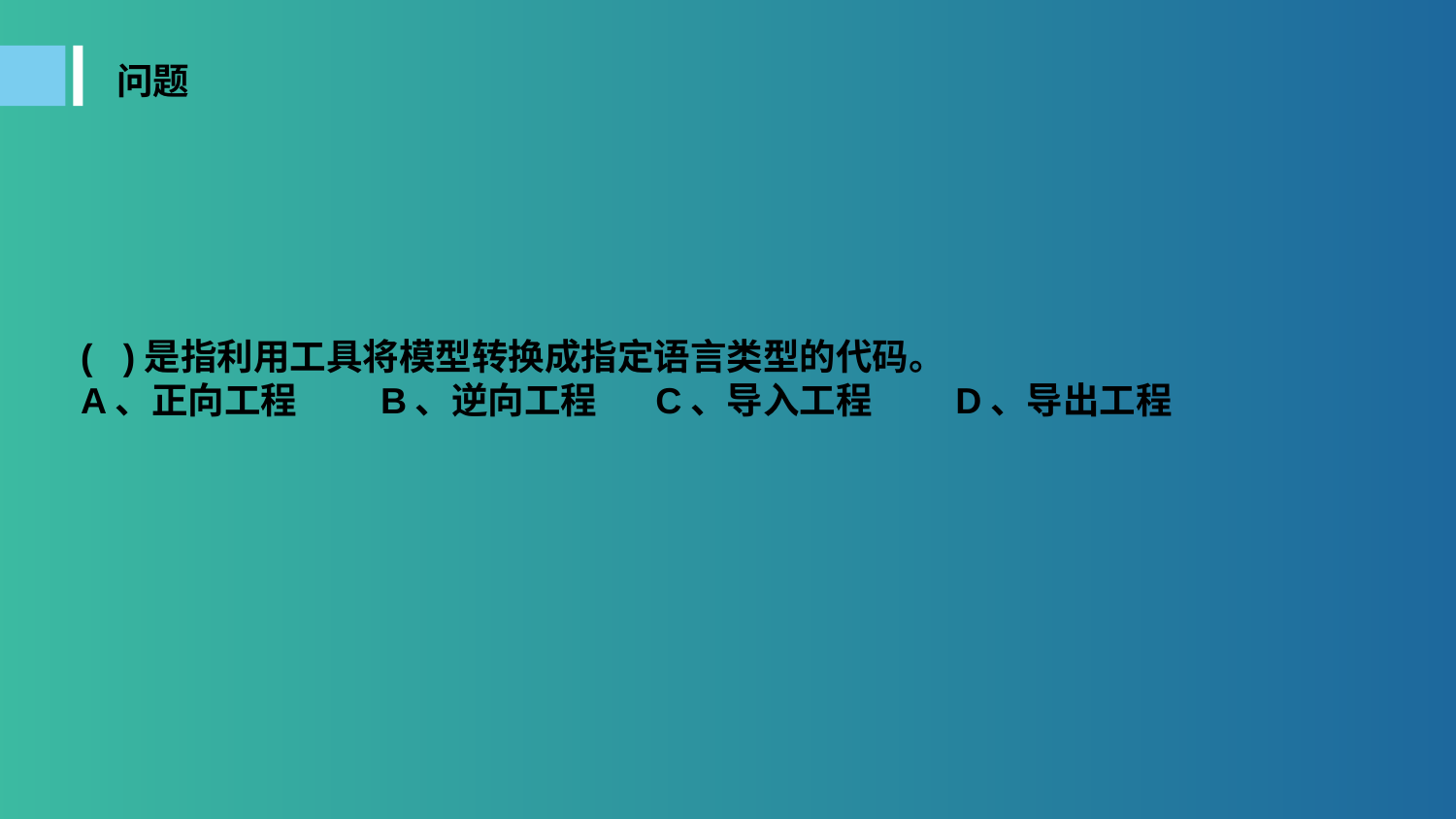

问题
(   )是指利用工具将模型转换成指定语言类型的代码。
A、正向工程         B、逆向工程      C、导入工程         D、导出工程